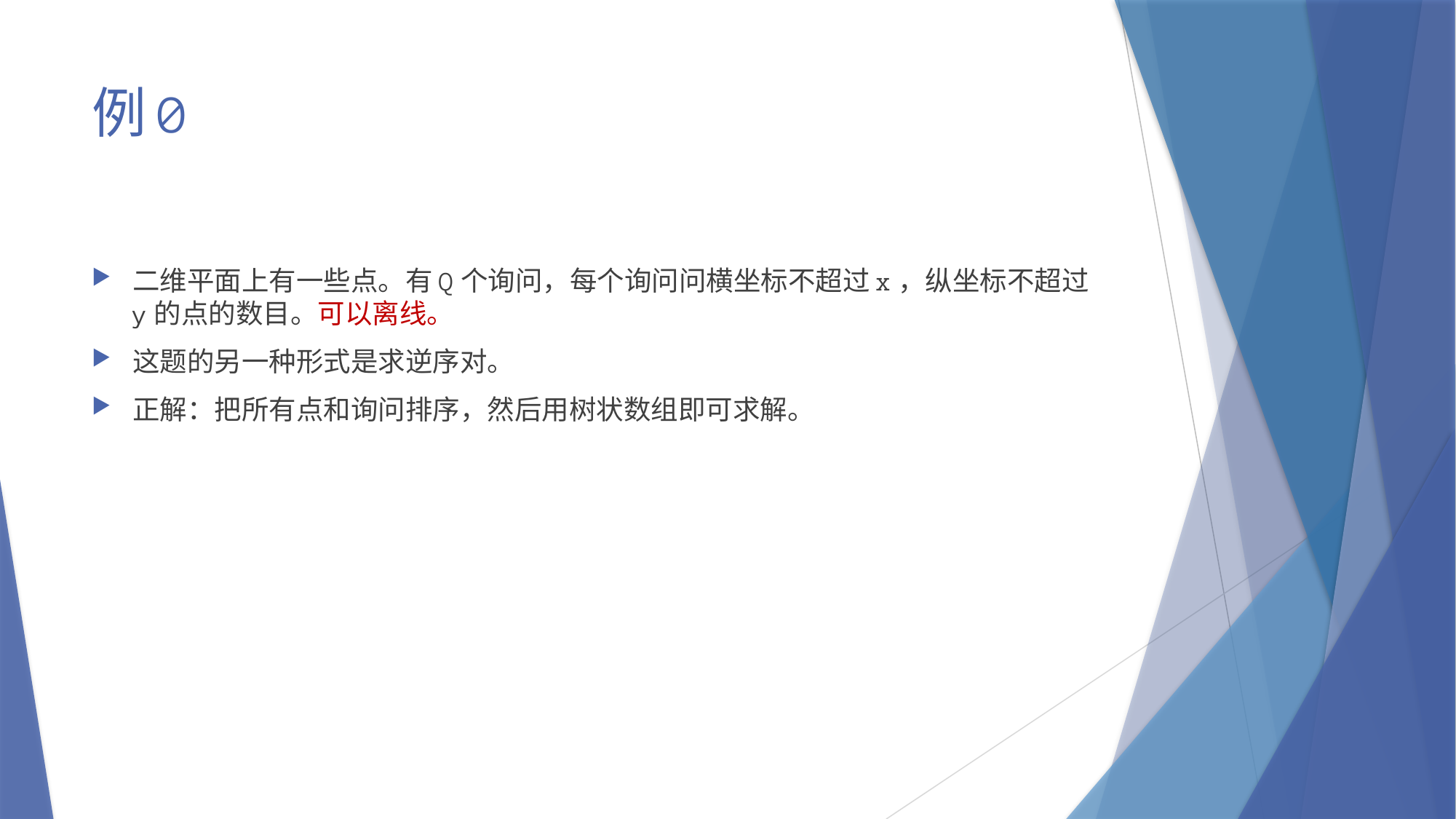

# 例0
二维平面上有一些点。有Q个询问，每个询问问横坐标不超过x，纵坐标不超过y的点的数目。可以离线。
这题的另一种形式是求逆序对。
正解：把所有点和询问排序，然后用树状数组即可求解。